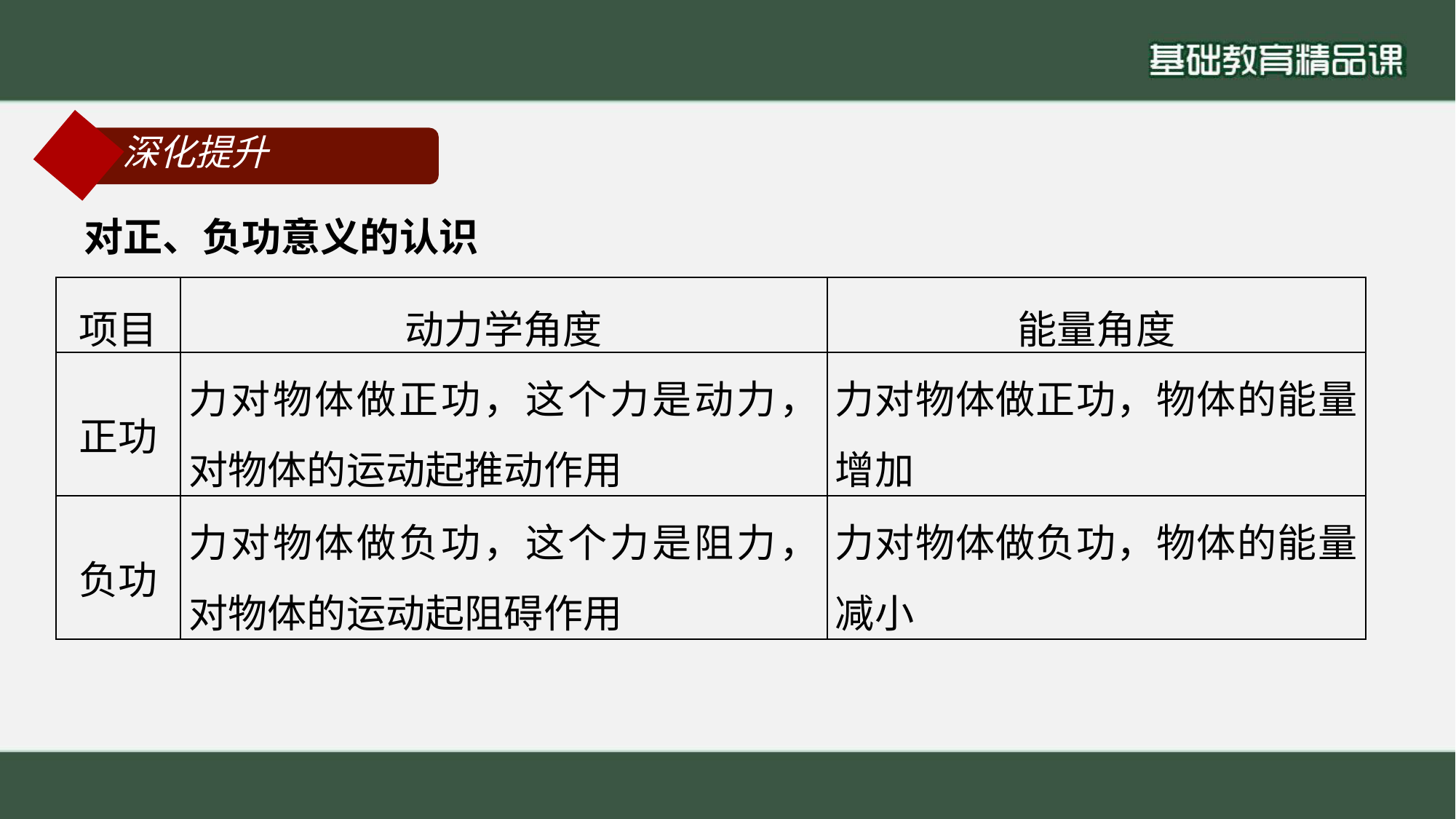

# 深化提升
对正、负功意义的认识
| 项目 | 动力学角度 | 能量角度 |
| --- | --- | --- |
| 正功 | 力对物体做正功，这个力是动力， 对物体的运动起推动作用 | 力对物体做正功，物体的能量 增加 |
| 负功 | 力对物体做负功，这个力是阻力， 对物体的运动起阻碍作用 | 力对物体做负功，物体的能量 减小 |